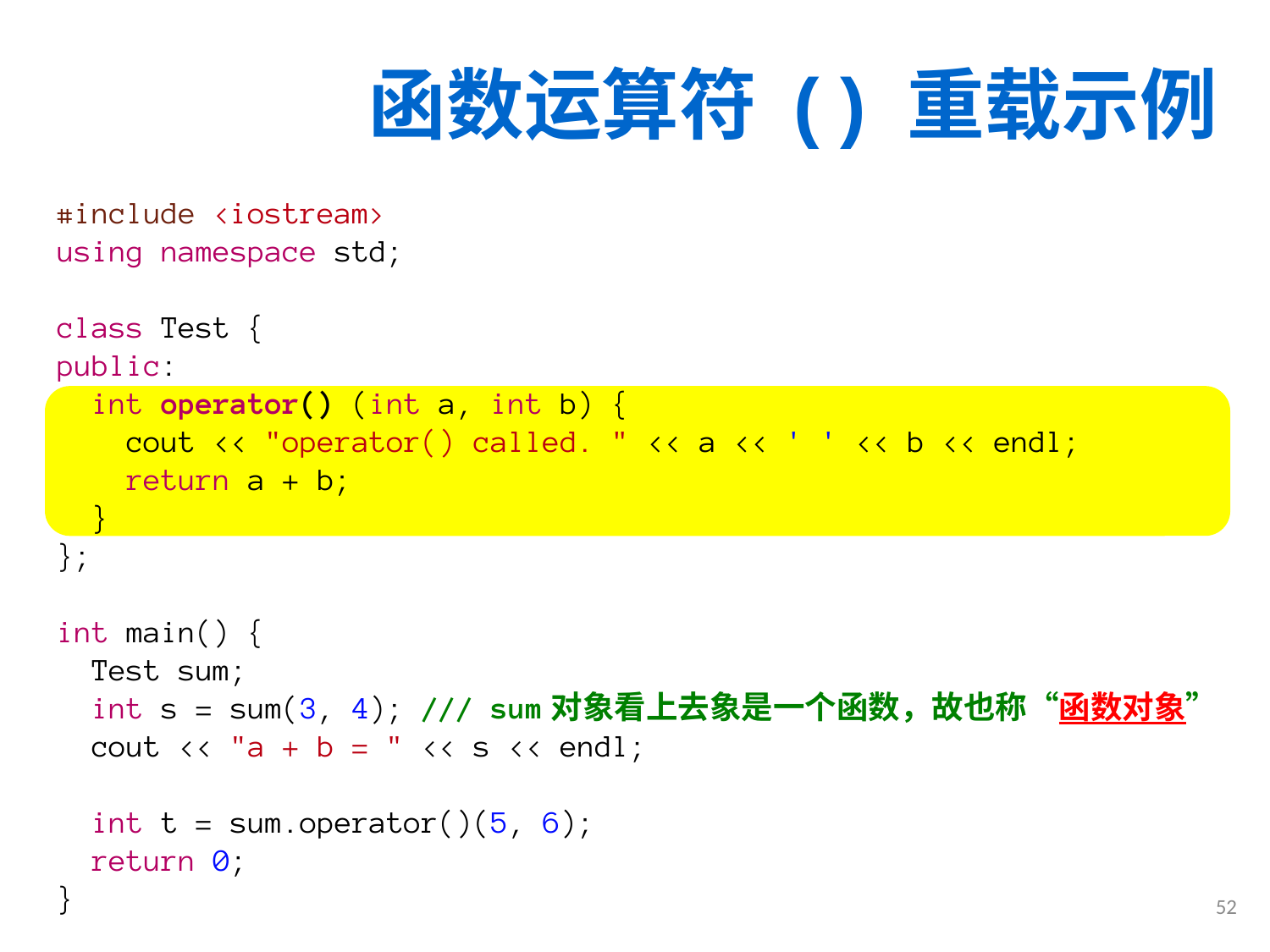

# 函数运算符 ( ) 重载示例
#include <iostream>
using namespace std;

class Test {
public:
  int operator() (int a, int b) {
    cout << "operator() called. " << a << ' ' << b << endl;
    return a + b;
  }
};

int main() {
  Test sum;
  int s = sum(3, 4); /// sum对象看上去象是一个函数，故也称“函数对象”
  cout << "a + b = " << s << endl;

  int t = sum.operator()(5, 6);
  return 0;
}

52